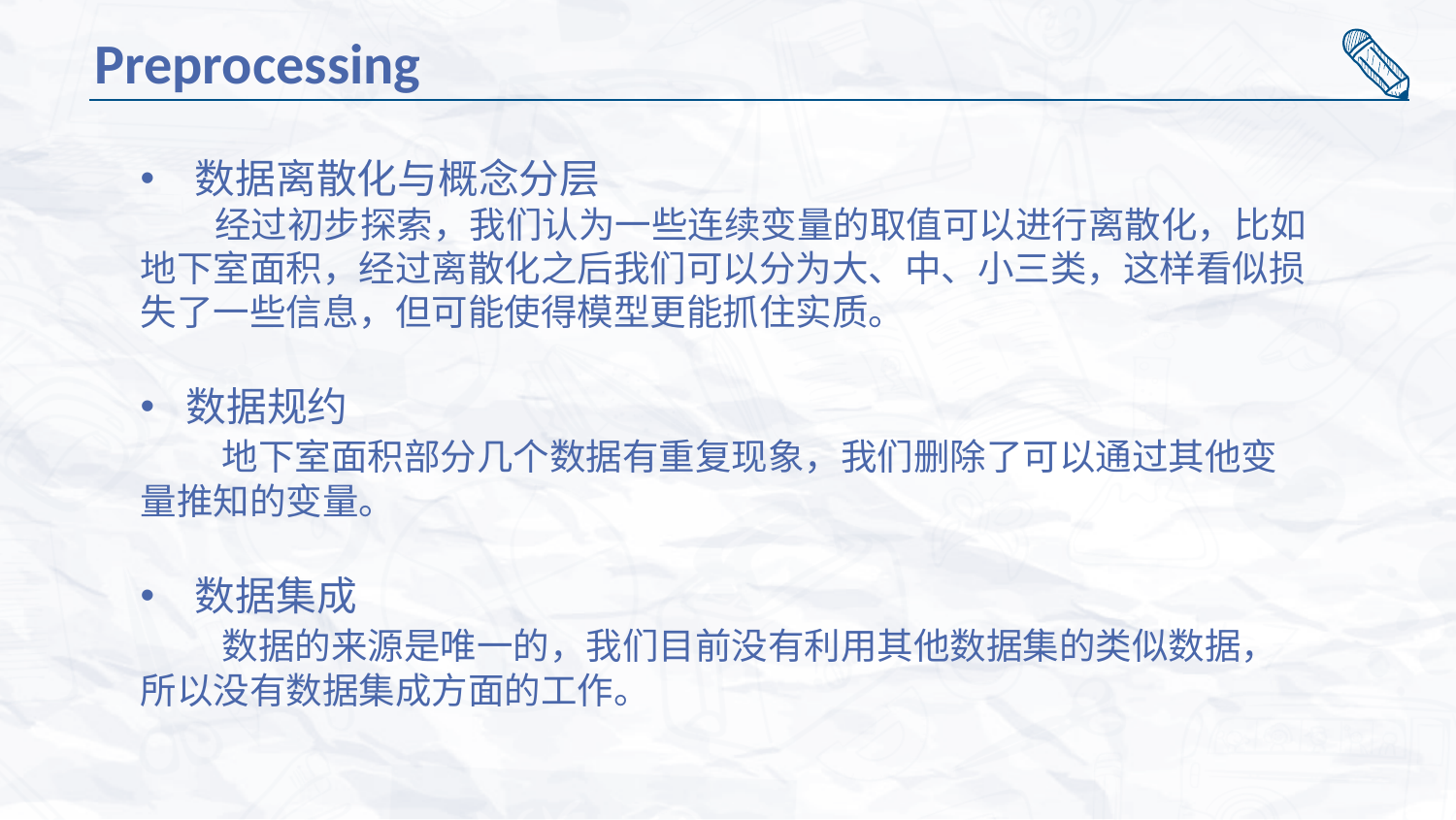

Preprocessing
数据离散化与概念分层
        经过初步探索，我们认为一些连续变量的取值可以进行离散化，比如地下室面积，经过离散化之后我们可以分为大、中、小三类，这样看似损失了一些信息，但可能使得模型更能抓住实质。

数据规约
        地下室面积部分几个数据有重复现象，我们删除了可以通过其他变量推知的变量。

数据集成
        数据的来源是唯一的，我们目前没有利用其他数据集的类似数据，所以没有数据集成方面的工作。